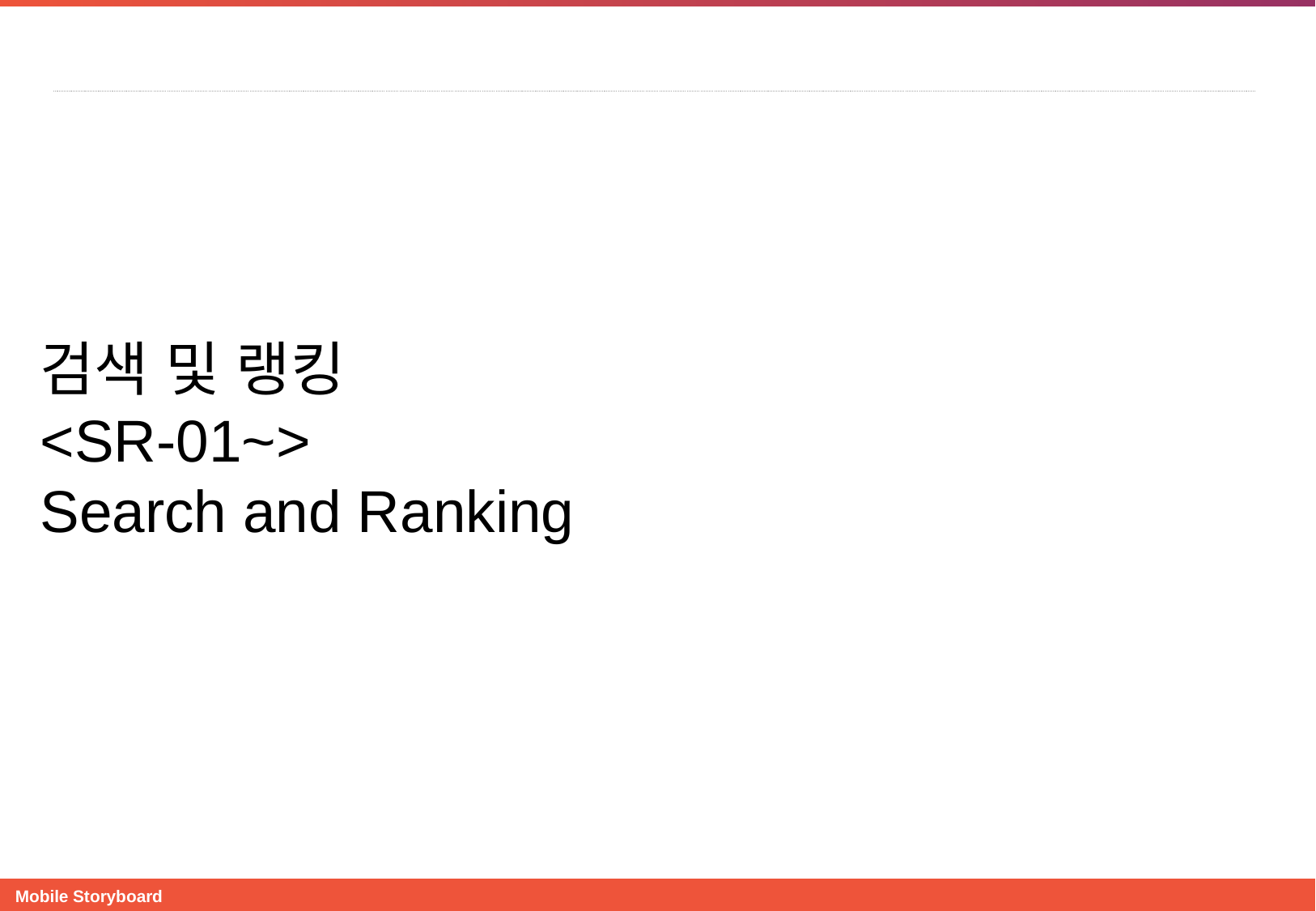

검색 및 랭킹
<SR-01~>
Search and Ranking